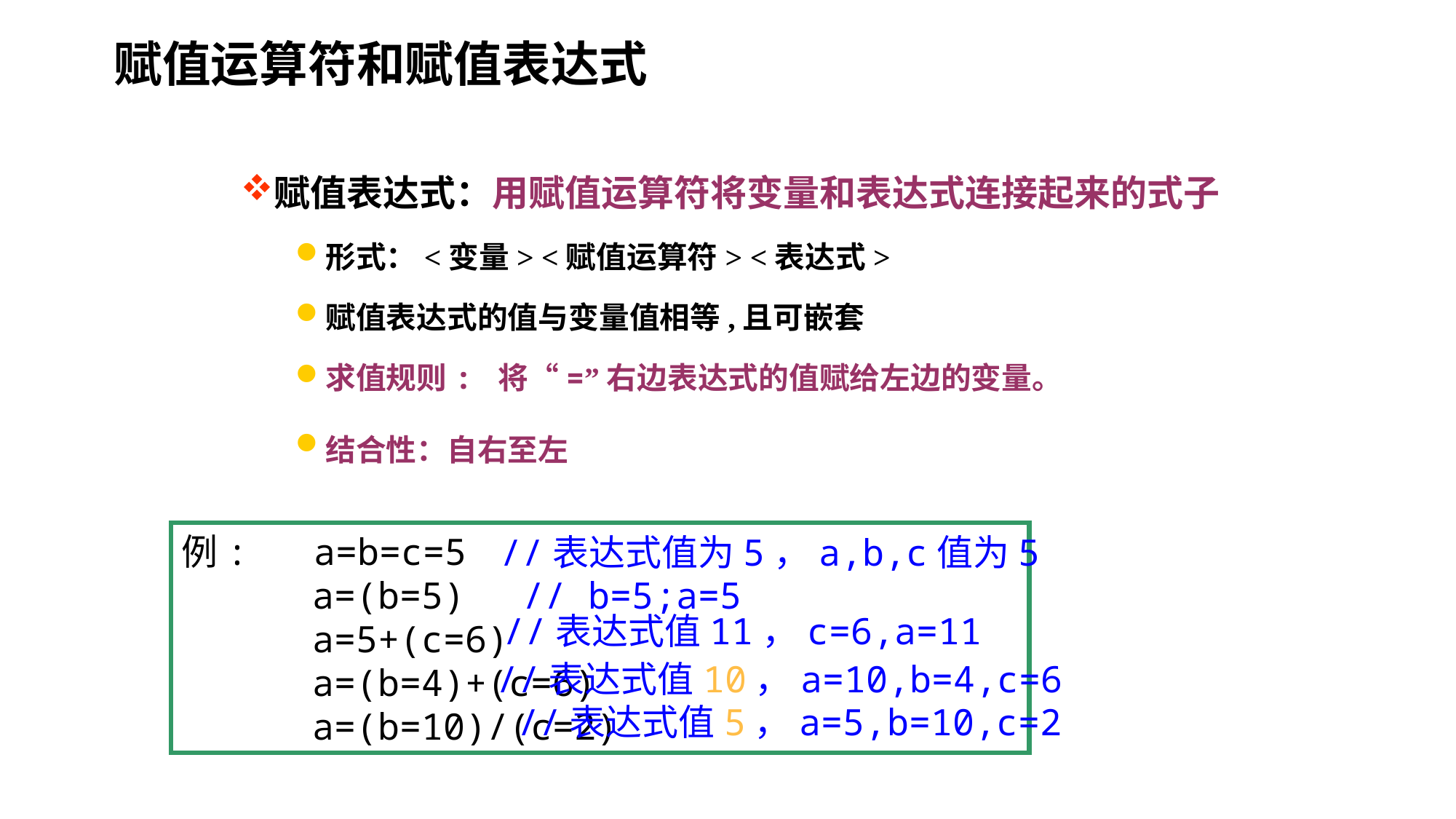

赋值运算符和赋值表达式
赋值表达式：用赋值运算符将变量和表达式连接起来的式子
形式：<变量> <赋值运算符> <表达式>
赋值表达式的值与变量值相等,且可嵌套
求值规则: 将“=”右边表达式的值赋给左边的变量。
结合性：自右至左

例:   a=b=c=5
      a=(b=5)
      a=5+(c=6)
      a=(b=4)+(c=6)
      a=(b=10)/(c=2)
//表达式值为5，a,b,c值为5
// b=5;a=5
//表达式值11，c=6,a=11
//表达式值10，a=10,b=4,c=6
//表达式值5，a=5,b=10,c=2